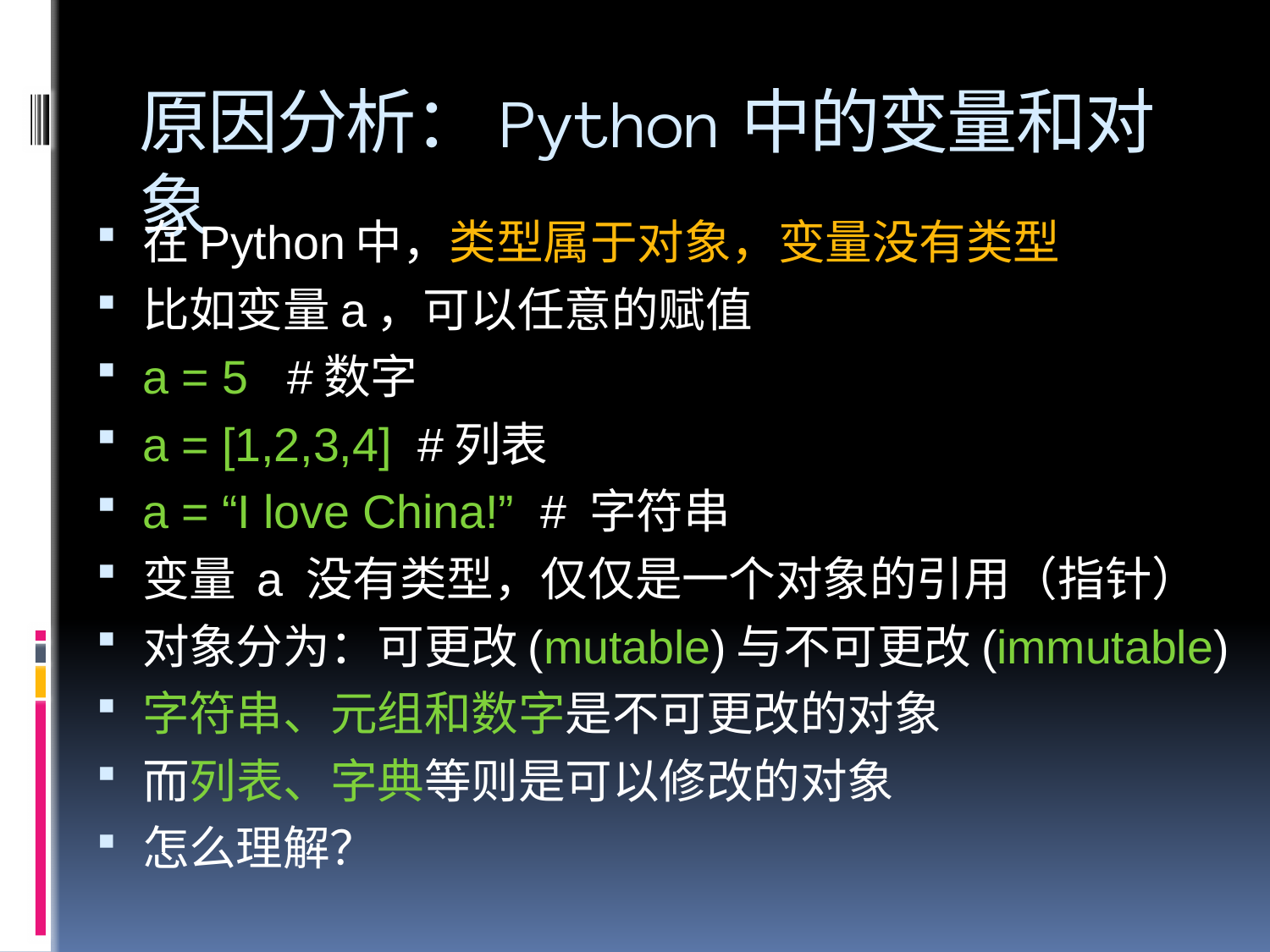

# 原因分析：Python中的变量和对象
在Python中，类型属于对象，变量没有类型
比如变量a，可以任意的赋值
a = 5   #数字
a = [1,2,3,4]  #列表
a = “I love China!”  # 字符串
变量 a 没有类型，仅仅是一个对象的引用（指针）
对象分为：可更改(mutable)与不可更改(immutable)
字符串、元组和数字是不可更改的对象
而列表、字典等则是可以修改的对象
怎么理解？